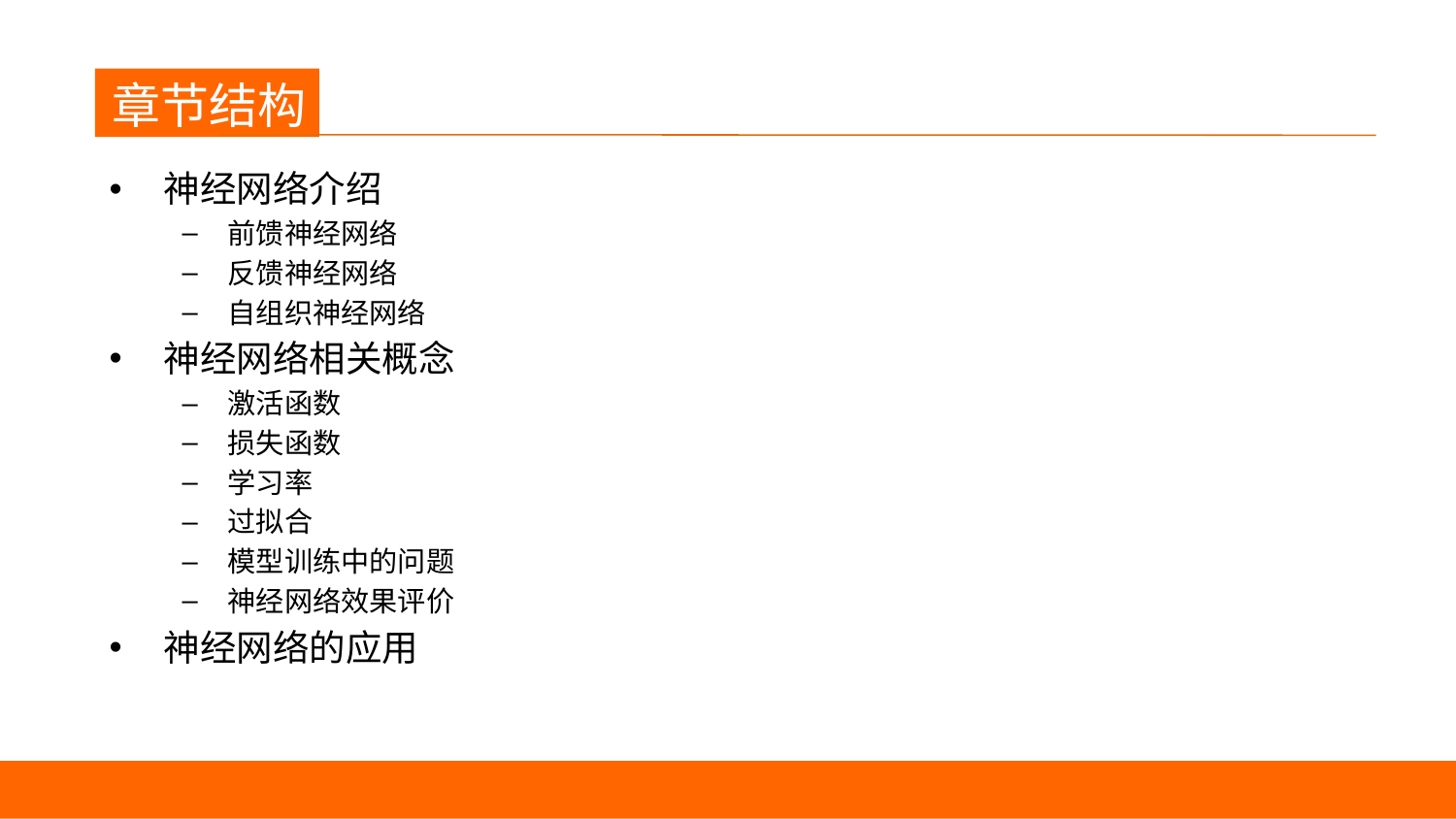

章节结构
神经网络介绍
前馈神经网络
反馈神经网络
自组织神经网络
神经网络相关概念
激活函数
损失函数
学习率
过拟合
模型训练中的问题
神经网络效果评价
神经网络的应用